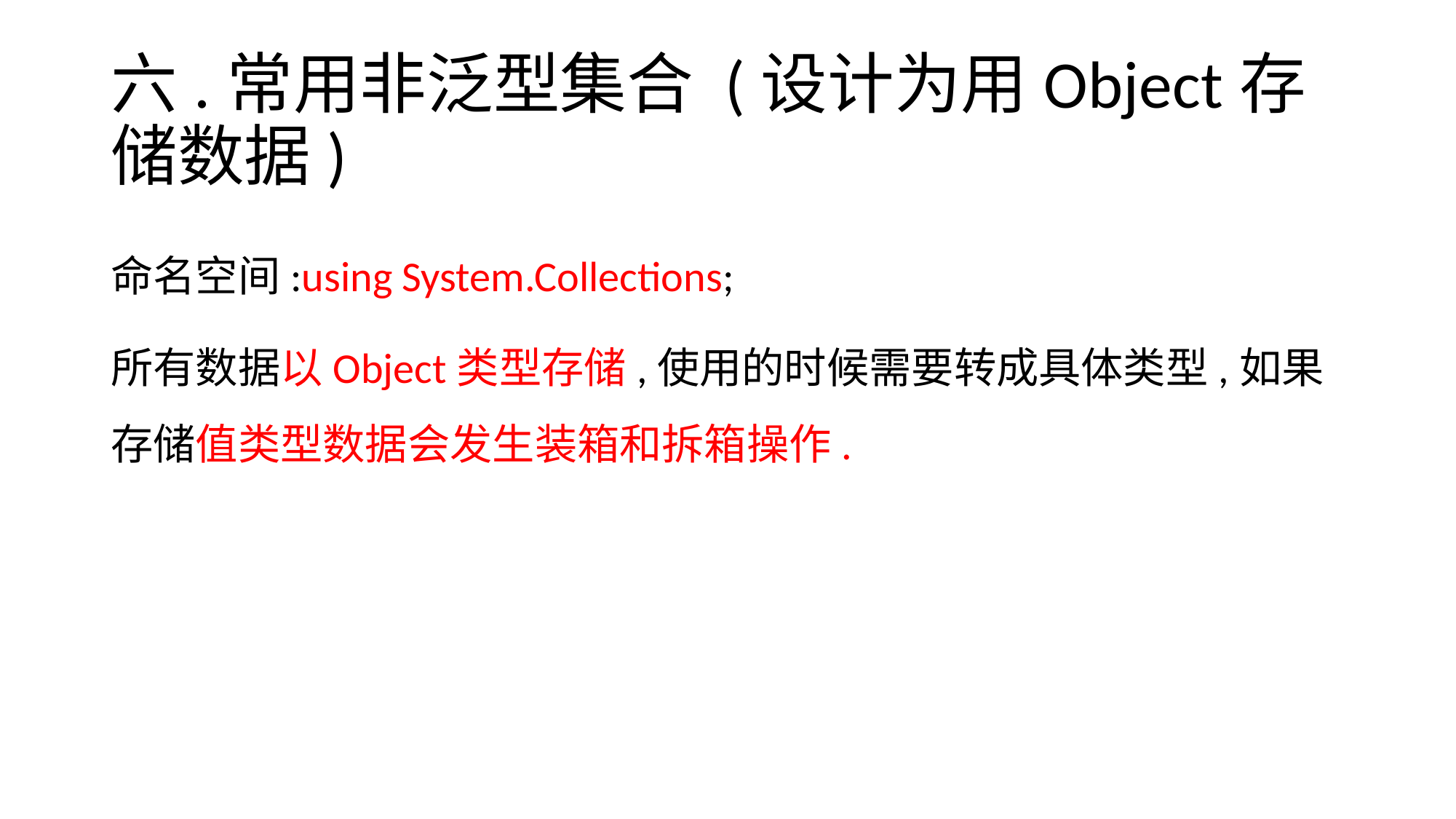

# 六.常用非泛型集合 (设计为用Object存储数据)
命名空间:using System.Collections;
所有数据以Object类型存储,使用的时候需要转成具体类型,如果存储值类型数据会发生装箱和拆箱操作.